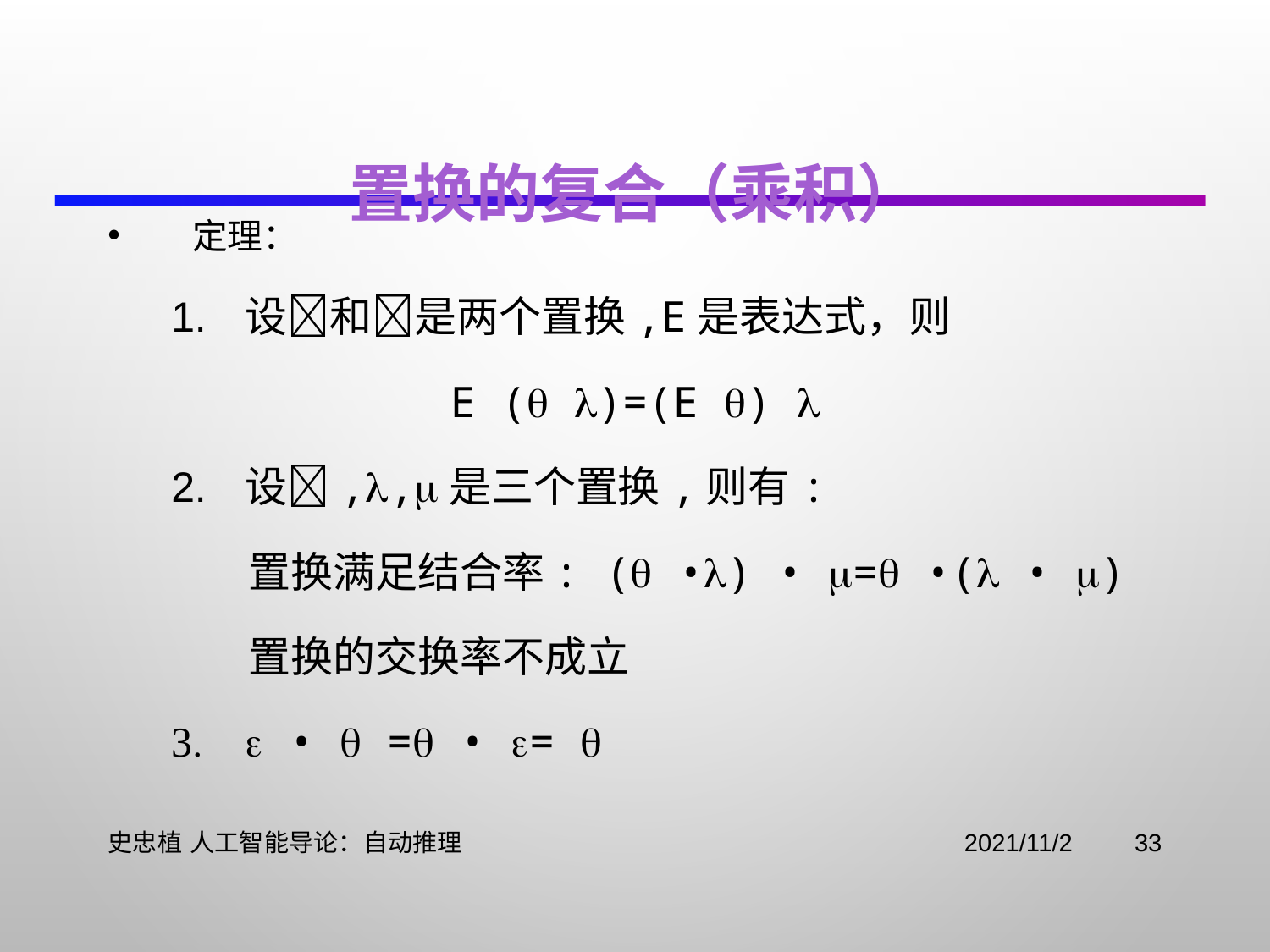

# 置换的复合（乘积）
定理：
设θ和λ是两个置换,E是表达式，则
           E (θ λ)=(E θ) λ
设θ,λ,μ是三个置换,则有:
       置换满足结合率: (θ •λ) • μ=θ •(λ • μ)
       置换的交换率不成立
ε • θ =θ • ε= θ
史忠植 人工智能导论：自动推理
2021/11/2
33